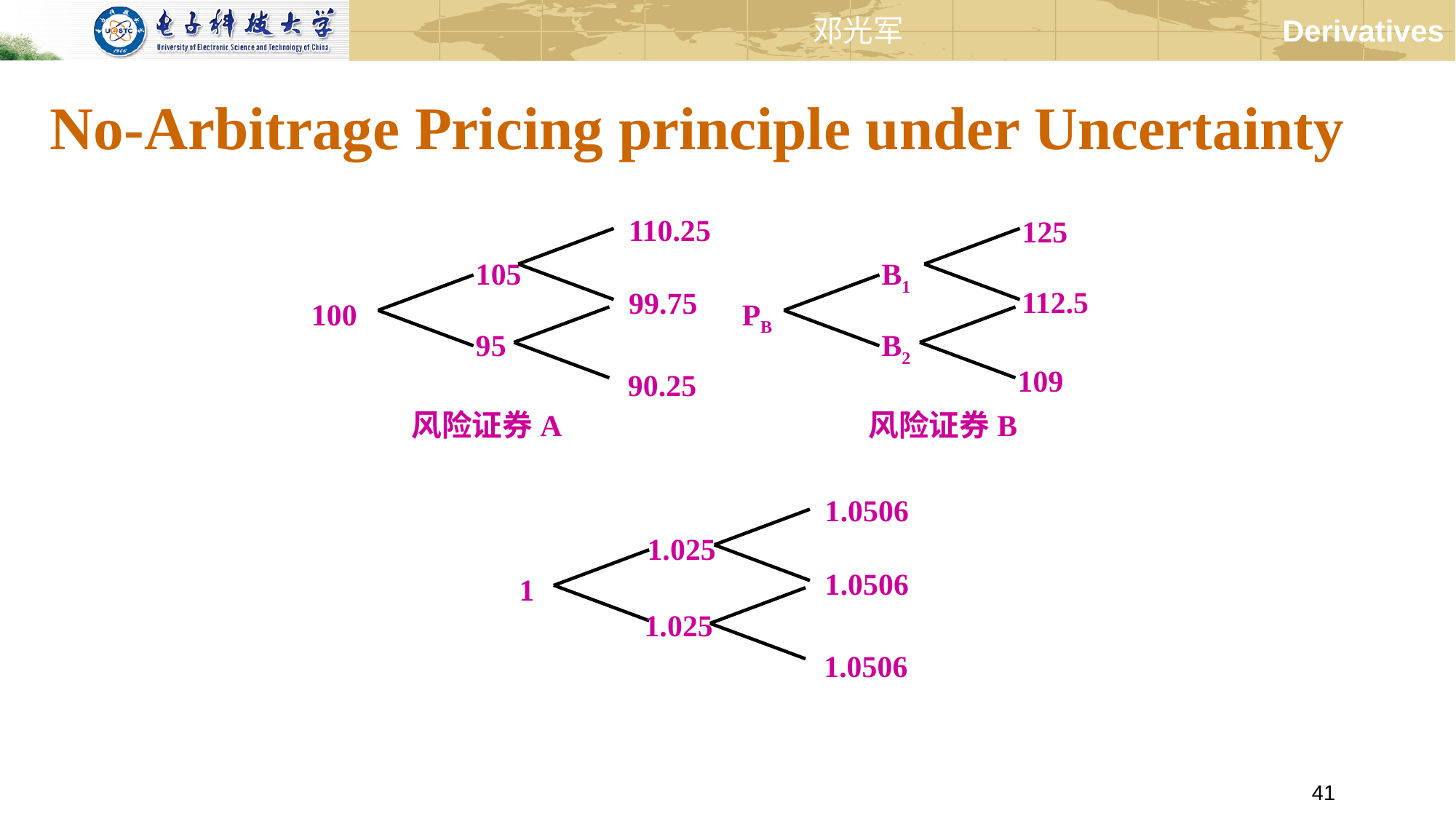

No-Arbitrage Pricing principle under Uncertainty
110.25
125

105
B1

112.5
99.75
PB
100

95
B2

109
90.25
风险证券B
风险证券A
1.0506

1.025

1.0506
1

1.025

1.0506